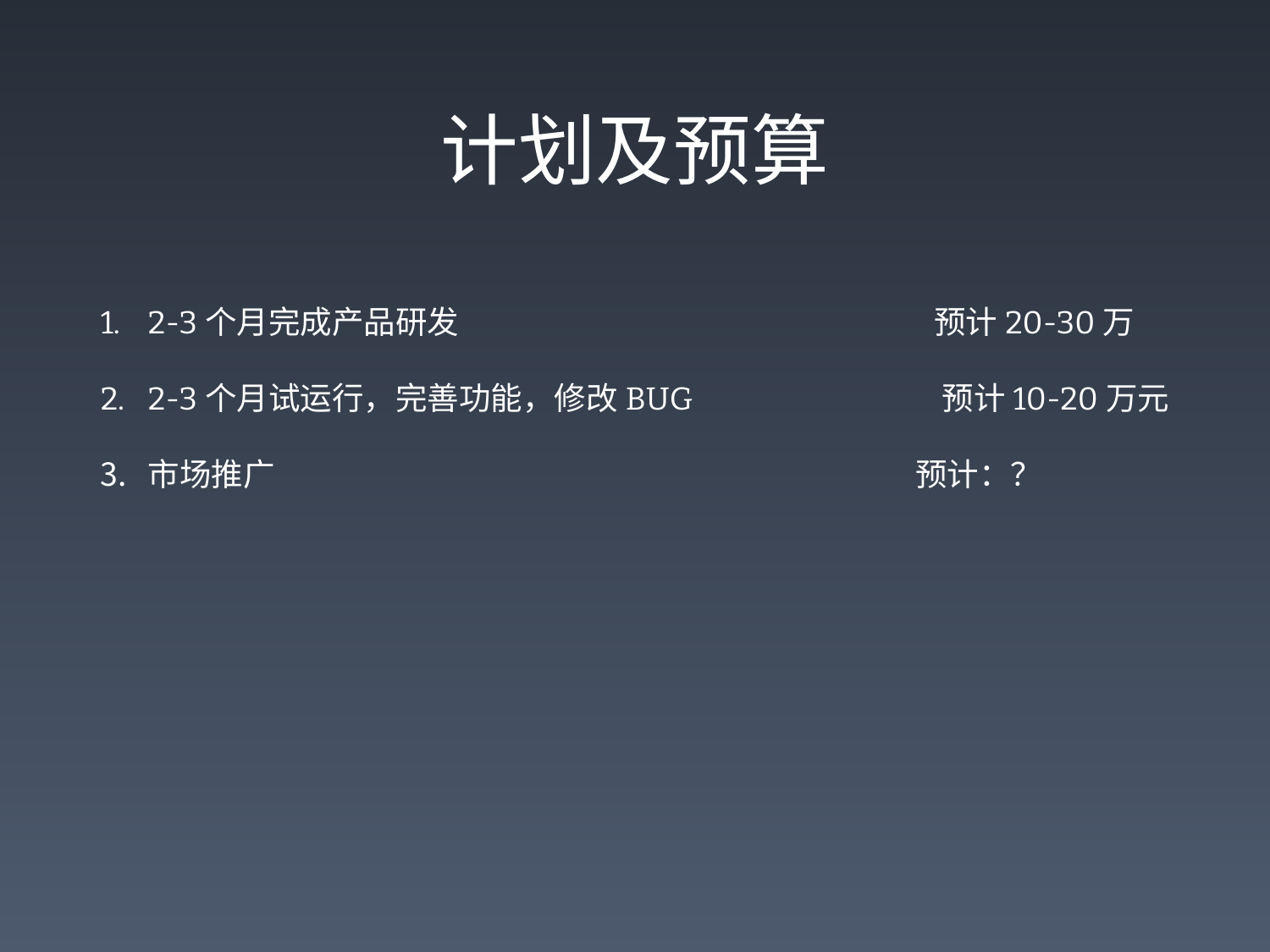

计划及预算
2-3个月完成产品研发                                                                  预计20-30万

2-3个月试运行，完善功能，修改BUG                                      预计10-20万元

市场推广                                                                                         预计：？